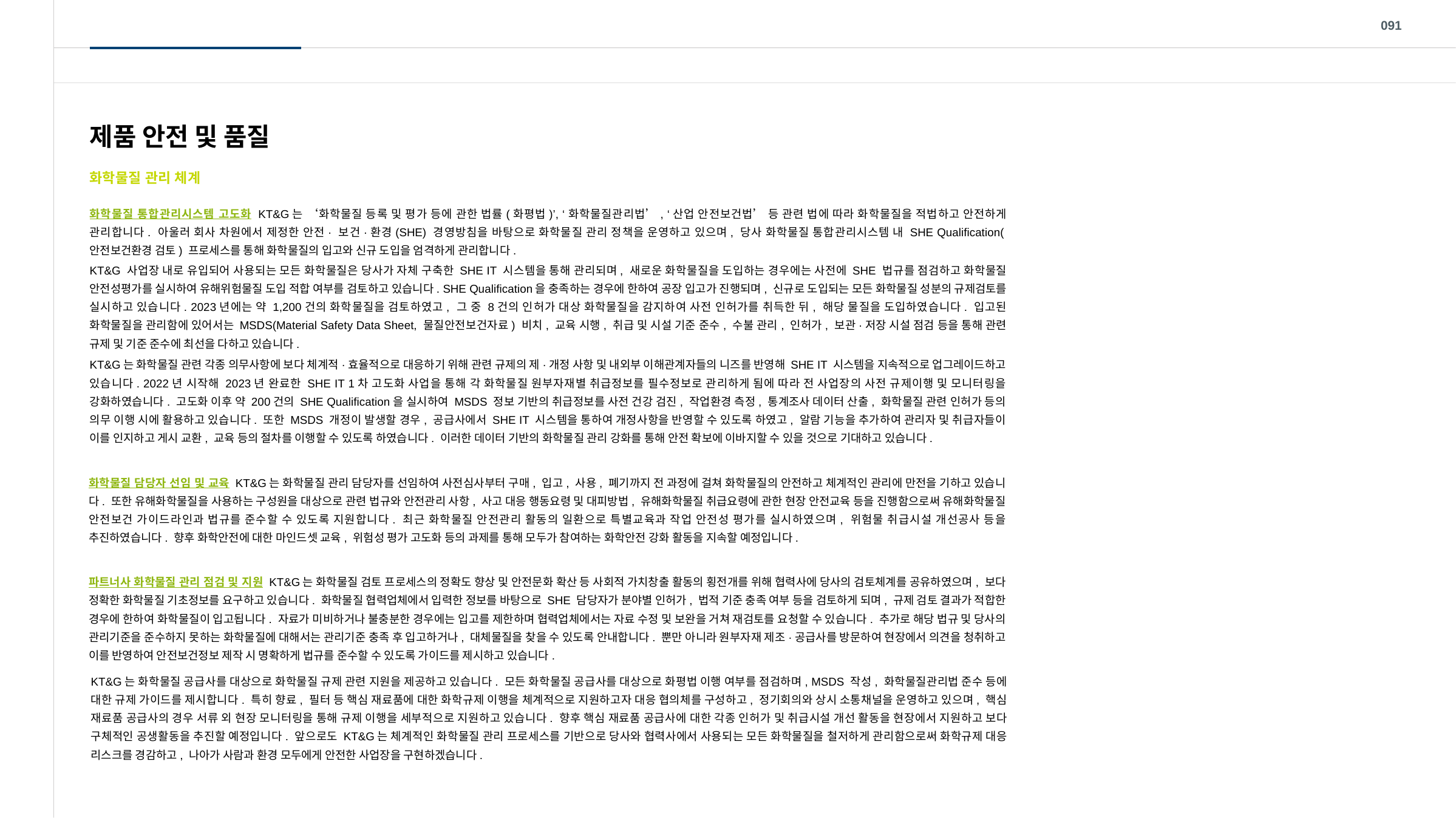

091
제품 안전 및 품질
화학물질 관리 체계
화학물질 통합관리시스템 고도화 KT&G는 ‘화학물질 등록 및 평가 등에 관한 법률(화평법)’, ‘화학물질관리법’, ‘산업 안전보건법’ 등 관련 법에 따라 화학물질을 적법하고 안전하게 관리합니다. 아울러 회사 차원에서 제정한 안전· 보건·환경(SHE) 경영방침을 바탕으로 화학물질 관리 정책을 운영하고 있으며, 당사 화학물질 통합관리시스템 내 SHE Qualification(안전보건환경 검토) 프로세스를 통해 화학물질의 입고와 신규 도입을 엄격하게 관리합니다.
KT&G 사업장 내로 유입되어 사용되는 모든 화학물질은 당사가 자체 구축한 SHE IT 시스템을 통해 관리되며, 새로운 화학물질을 도입하는 경우에는 사전에 SHE 법규를 점검하고 화학물질 안전성평가를 실시하여 유해위험물질 도입 적합 여부를 검토하고 있습니다. SHE Qualification을 충족하는 경우에 한하여 공장 입고가 진행되며, 신규로 도입되는 모든 화학물질 성분의 규제검토를 실시하고 있습니다. 2023년에는 약 1,200건의 화학물질을 검토하였고, 그 중 8건의 인허가 대상 화학물질을 감지하여 사전 인허가를 취득한 뒤, 해당 물질을 도입하였습니다. 입고된 화학물질을 관리함에 있어서는 MSDS(Material Safety Data Sheet, 물질안전보건자료) 비치, 교육 시행, 취급 및 시설 기준 준수, 수불 관리, 인허가, 보관·저장 시설 점검 등을 통해 관련 규제 및 기준 준수에 최선을 다하고 있습니다.
KT&G는 화학물질 관련 각종 의무사항에 보다 체계적·효율적으로 대응하기 위해 관련 규제의 제·개정 사항 및 내외부 이해관계자들의 니즈를 반영해 SHE IT 시스템을 지속적으로 업그레이드하고 있습니다. 2022년 시작해 2023년 완료한 SHE IT 1차 고도화 사업을 통해 각 화학물질 원부자재별 취급정보를 필수정보로 관리하게 됨에 따라 전 사업장의 사전 규제이행 및 모니터링을 강화하였습니다. 고도화 이후 약 200건의 SHE Qualification을 실시하여 MSDS 정보 기반의 취급정보를 사전 건강 검진, 작업환경 측정, 통계조사 데이터 산출, 화학물질 관련 인허가 등의 의무 이행 시에 활용하고 있습니다. 또한 MSDS 개정이 발생할 경우, 공급사에서 SHE IT 시스템을 통하여 개정사항을 반영할 수 있도록 하였고, 알람 기능을 추가하여 관리자 및 취급자들이 이를 인지하고 게시 교환, 교육 등의 절차를 이행할 수 있도록 하였습니다. 이러한 데이터 기반의 화학물질 관리 강화를 통해 안전 확보에 이바지할 수 있을 것으로 기대하고 있습니다.
화학물질 담당자 선임 및 교육 KT&G는 화학물질 관리 담당자를 선임하여 사전심사부터 구매, 입고, 사용, 폐기까지 전 과정에 걸쳐 화학물질의 안전하고 체계적인 관리에 만전을 기하고 있습니다. 또한 유해화학물질을 사용하는 구성원을 대상으로 관련 법규와 안전관리 사항, 사고 대응 행동요령 및 대피방법, 유해화학물질 취급요령에 관한 현장 안전교육 등을 진행함으로써 유해화학물질 안전보건 가이드라인과 법규를 준수할 수 있도록 지원합니다. 최근 화학물질 안전관리 활동의 일환으로 특별교육과 작업 안전성 평가를 실시하였으며, 위험물 취급시설 개선공사 등을 추진하였습니다. 향후 화학안전에 대한 마인드셋 교육, 위험성 평가 고도화 등의 과제를 통해 모두가 참여하는 화학안전 강화 활동을 지속할 예정입니다.
파트너사 화학물질 관리 점검 및 지원 KT&G는 화학물질 검토 프로세스의 정확도 향상 및 안전문화 확산 등 사회적 가치창출 활동의 횡전개를 위해 협력사에 당사의 검토체계를 공유하였으며, 보다 정확한 화학물질 기초정보를 요구하고 있습니다. 화학물질 협력업체에서 입력한 정보를 바탕으로 SHE 담당자가 분야별 인허가, 법적 기준 충족 여부 등을 검토하게 되며, 규제 검토 결과가 적합한 경우에 한하여 화학물질이 입고됩니다. 자료가 미비하거나 불충분한 경우에는 입고를 제한하며 협력업체에서는 자료 수정 및 보완을 거쳐 재검토를 요청할 수 있습니다. 추가로 해당 법규 및 당사의 관리기준을 준수하지 못하는 화학물질에 대해서는 관리기준 충족 후 입고하거나, 대체물질을 찾을 수 있도록 안내합니다. 뿐만 아니라 원부자재 제조·공급사를 방문하여 현장에서 의견을 청취하고 이를 반영하여 안전보건정보 제작 시 명확하게 법규를 준수할 수 있도록 가이드를 제시하고 있습니다.
KT&G는 화학물질 공급사를 대상으로 화학물질 규제 관련 지원을 제공하고 있습니다. 모든 화학물질 공급사를 대상으로 화평법 이행 여부를 점검하며, MSDS 작성, 화학물질관리법 준수 등에 대한 규제 가이드를 제시합니다. 특히 향료, 필터 등 핵심 재료품에 대한 화학규제 이행을 체계적으로 지원하고자 대응 협의체를 구성하고, 정기회의와 상시 소통채널을 운영하고 있으며, 핵심 재료품 공급사의 경우 서류 외 현장 모니터링을 통해 규제 이행을 세부적으로 지원하고 있습니다. 향후 핵심 재료품 공급사에 대한 각종 인허가 및 취급시설 개선 활동을 현장에서 지원하고 보다 구체적인 공생활동을 추진할 예정입니다. 앞으로도 KT&G는 체계적인 화학물질 관리 프로세스를 기반으로 당사와 협력사에서 사용되는 모든 화학물질을 철저하게 관리함으로써 화학규제 대응 리스크를 경감하고, 나아가 사람과 환경 모두에게 안전한 사업장을 구현하겠습니다.